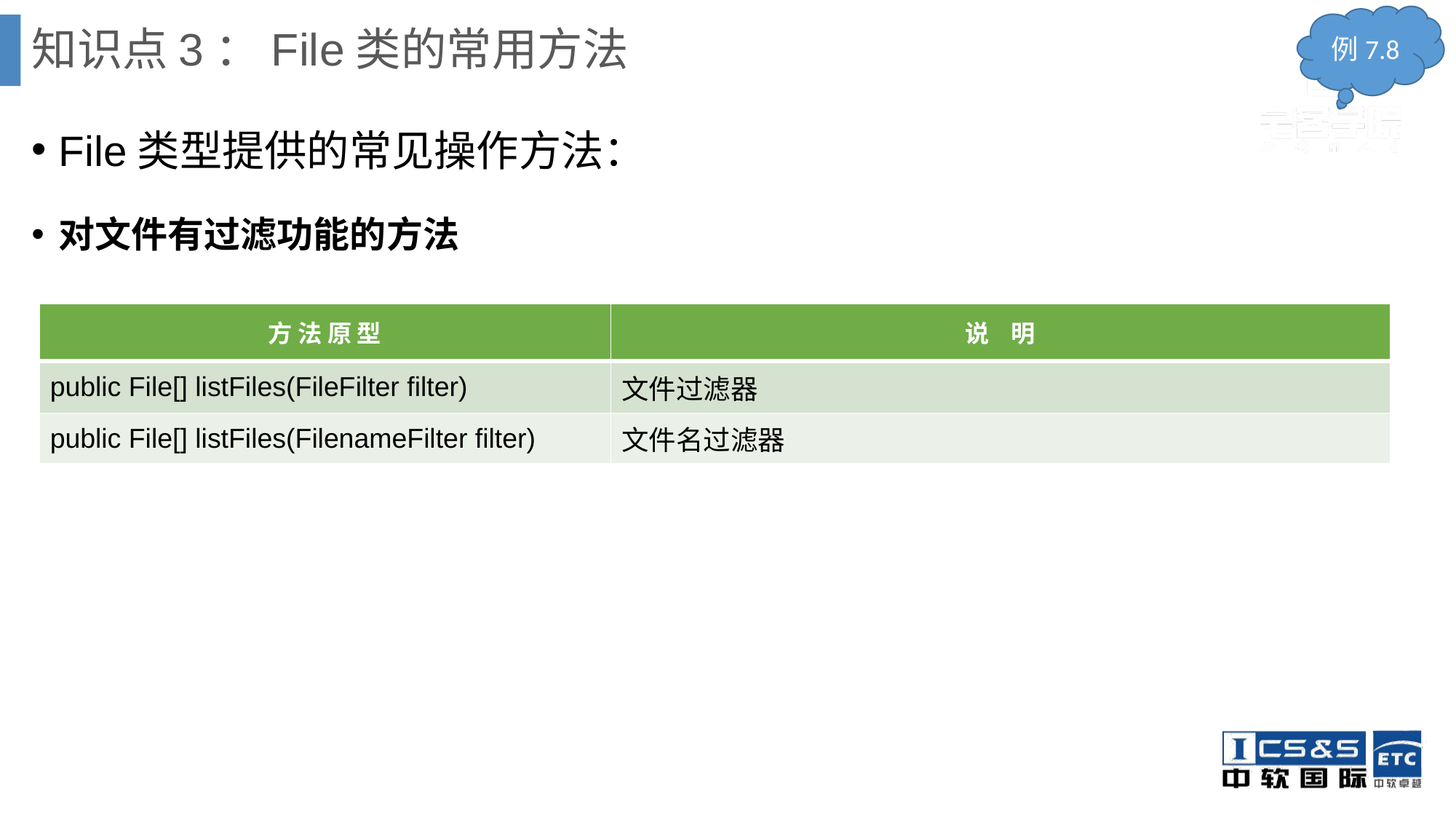

# 知识点3：File类的常用方法
例7.8
File类型提供的常见操作方法：
对文件有过滤功能的方法

| 方 法 原 型 | 说 明 |
| --- | --- |
| public File[] listFiles(FileFilter filter) | 文件过滤器 |
| public File[] listFiles(FilenameFilter filter) | 文件名过滤器 |